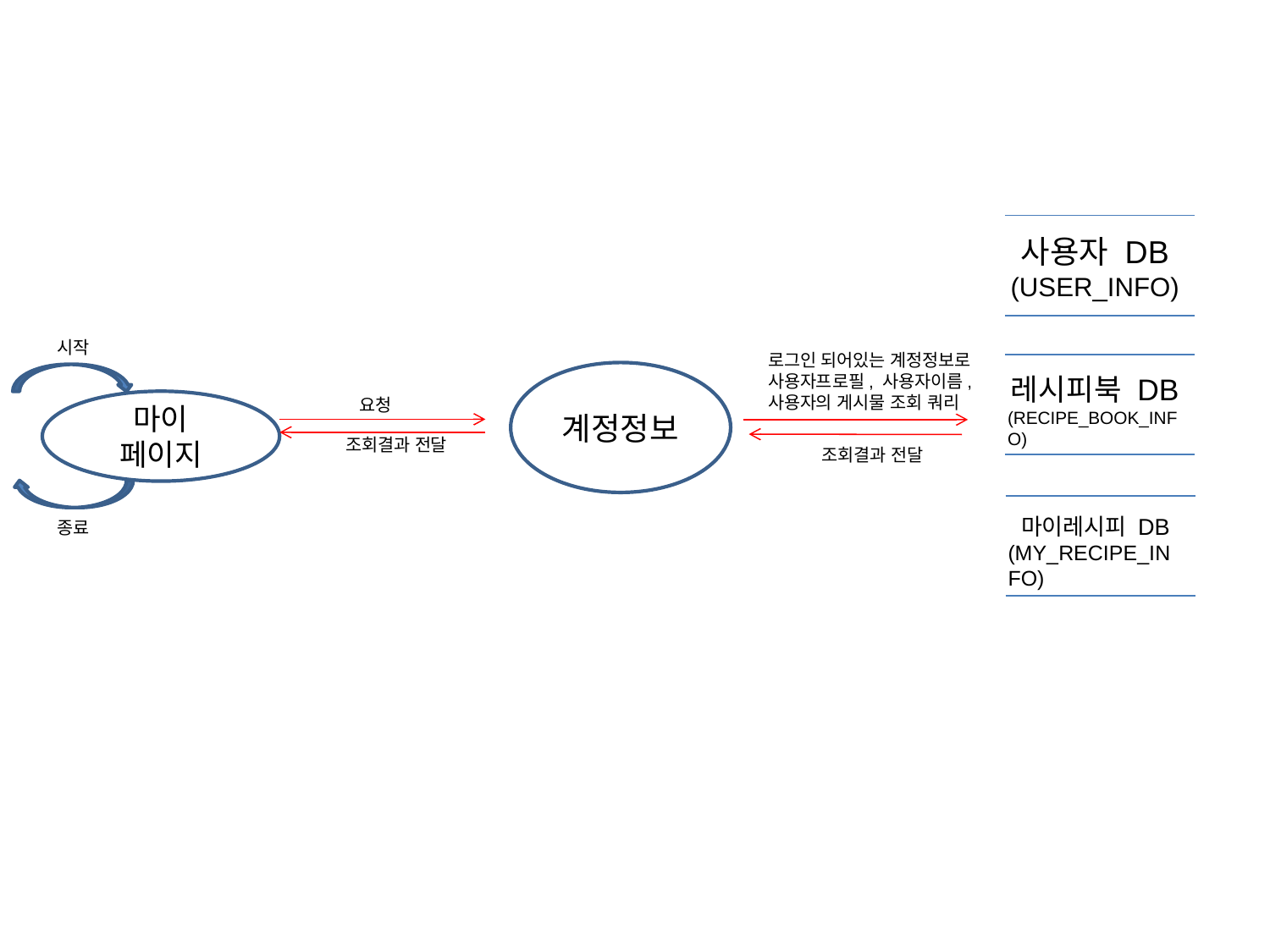

사용자 DB
(USER_INFO)
시작
로그인 되어있는 계정정보로
사용자프로필, 사용자이름,
사용자의 게시물 조회 쿼리
레시피북 DB
(RECIPE_BOOK_INFO)
계정정보

요청
마이
페이지
조회결과 전달
조회결과 전달

마이레시피 DB
(MY_RECIPE_INFO)
종료